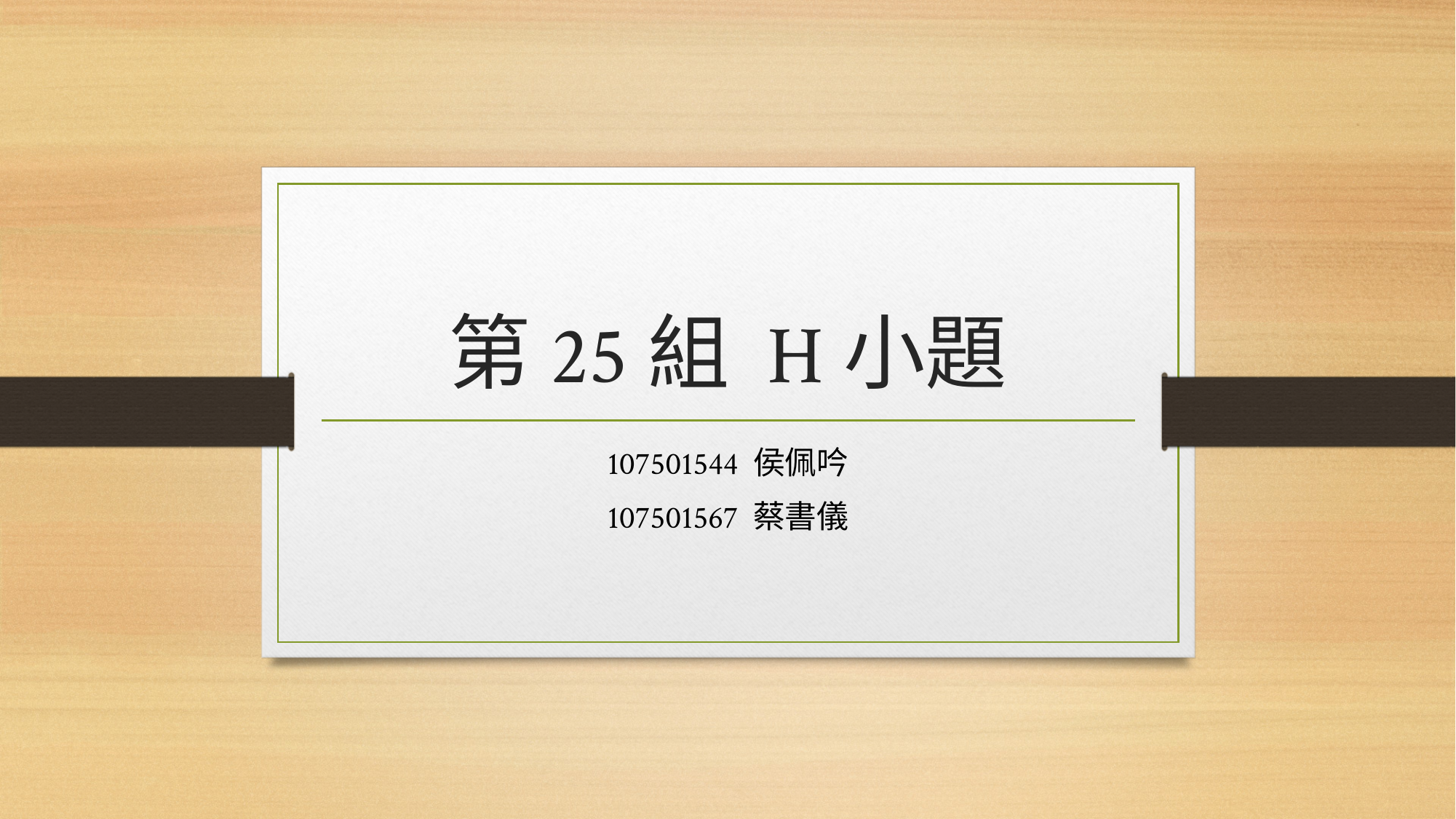

# 第25組 H小題
107501544 侯佩吟
107501567 蔡書儀